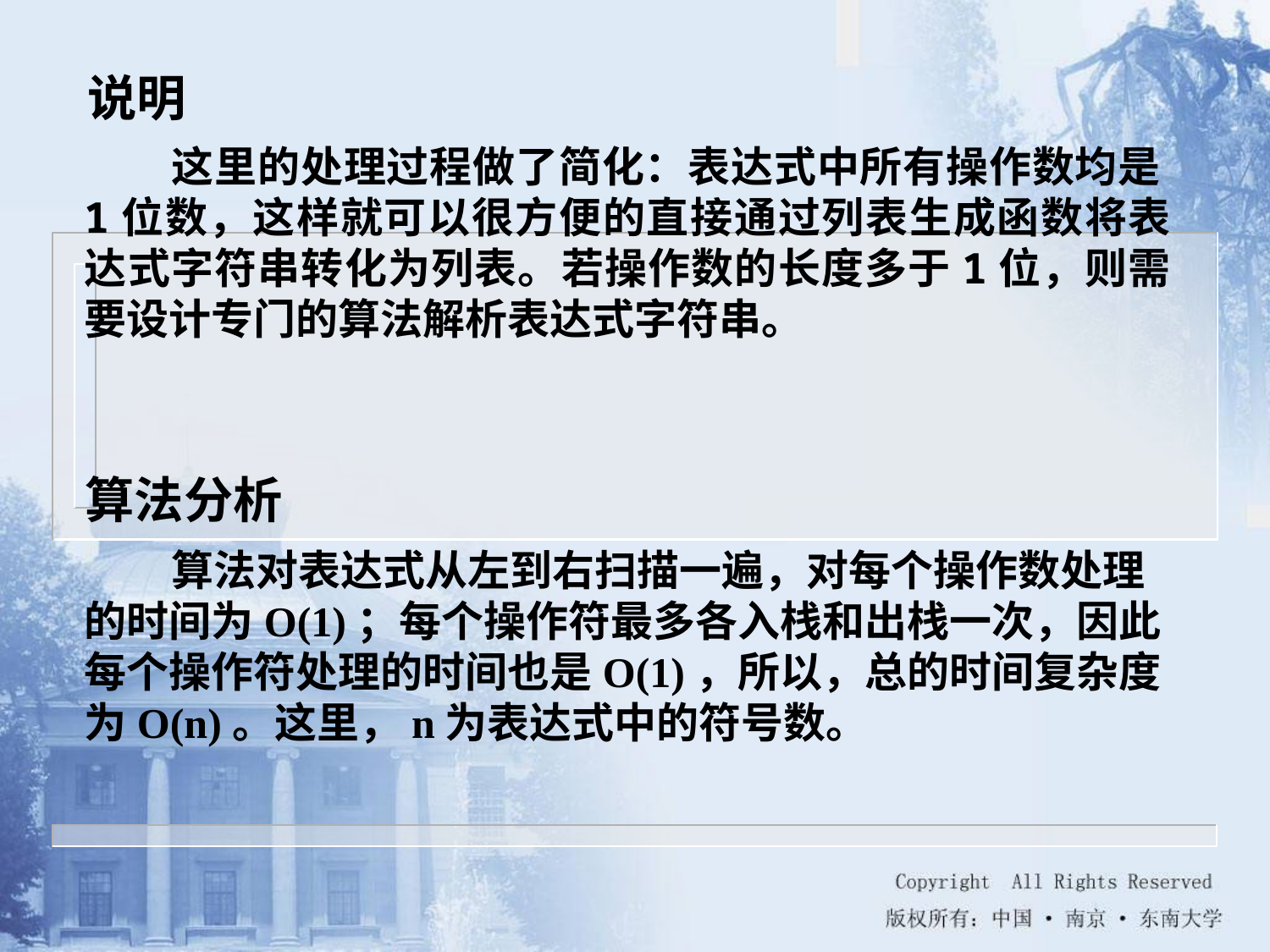

说明
这里的处理过程做了简化：表达式中所有操作数均是1位数，这样就可以很方便的直接通过列表生成函数将表达式字符串转化为列表。若操作数的长度多于1位，则需要设计专门的算法解析表达式字符串。
算法分析
算法对表达式从左到右扫描一遍，对每个操作数处理的时间为O(1)；每个操作符最多各入栈和出栈一次，因此每个操作符处理的时间也是O(1)，所以，总的时间复杂度为O(n)。这里，n为表达式中的符号数。